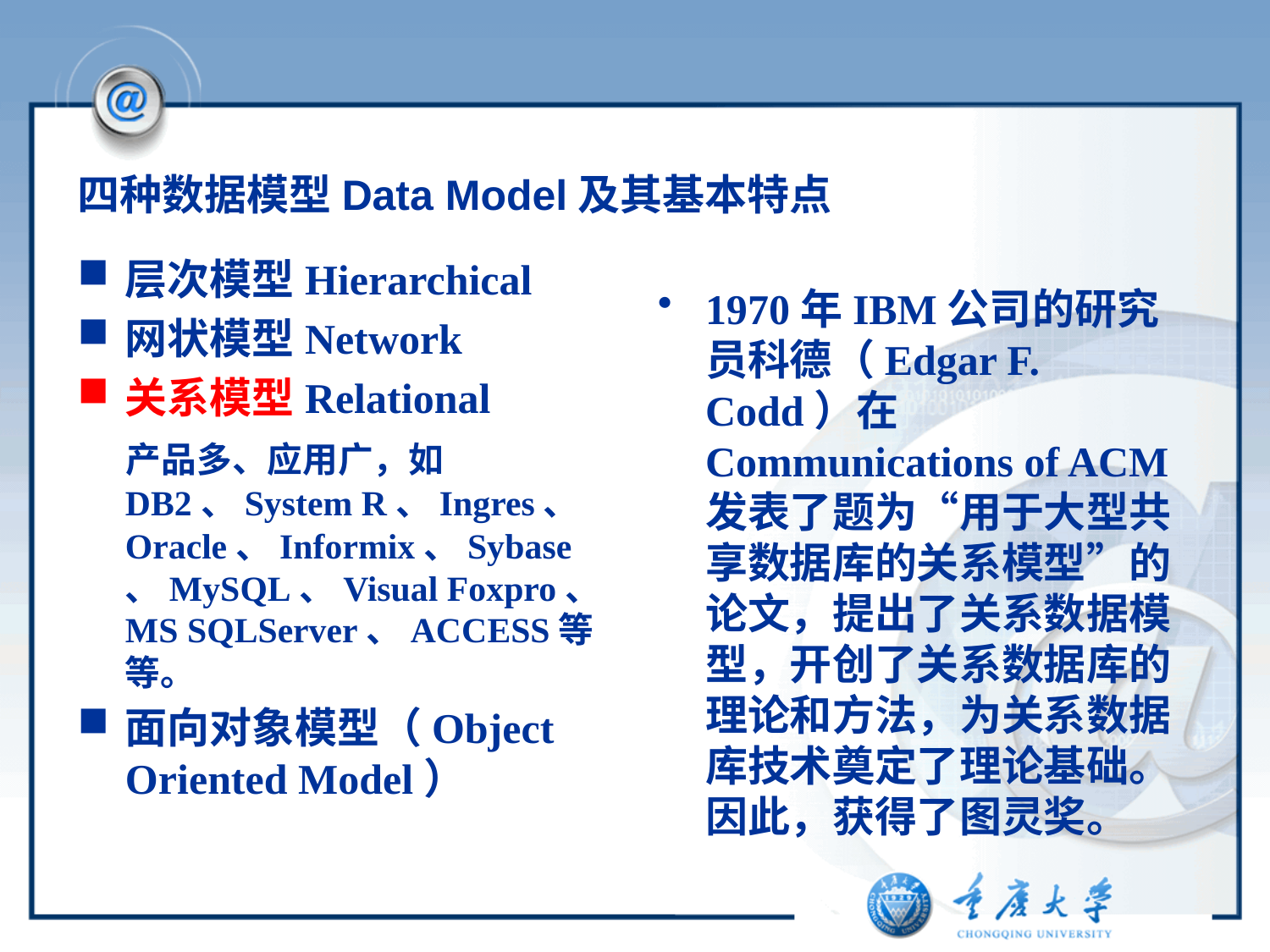

#
四种数据模型Data Model及其基本特点
层次模型Hierarchical
网状模型Network
关系模型Relational
    产品多、应用广，如DB2、System R、Ingres、Oracle、Informix、Sybase、MySQL、Visual Foxpro、MS SQLServer、ACCESS等等。
面向对象模型（Object Oriented Model）
1970年IBM公司的研究员科德（Edgar F. Codd）在Communications of ACM发表了题为“用于大型共享数据库的关系模型”的论文，提出了关系数据模型，开创了关系数据库的理论和方法，为关系数据库技术奠定了理论基础。因此，获得了图灵奖。